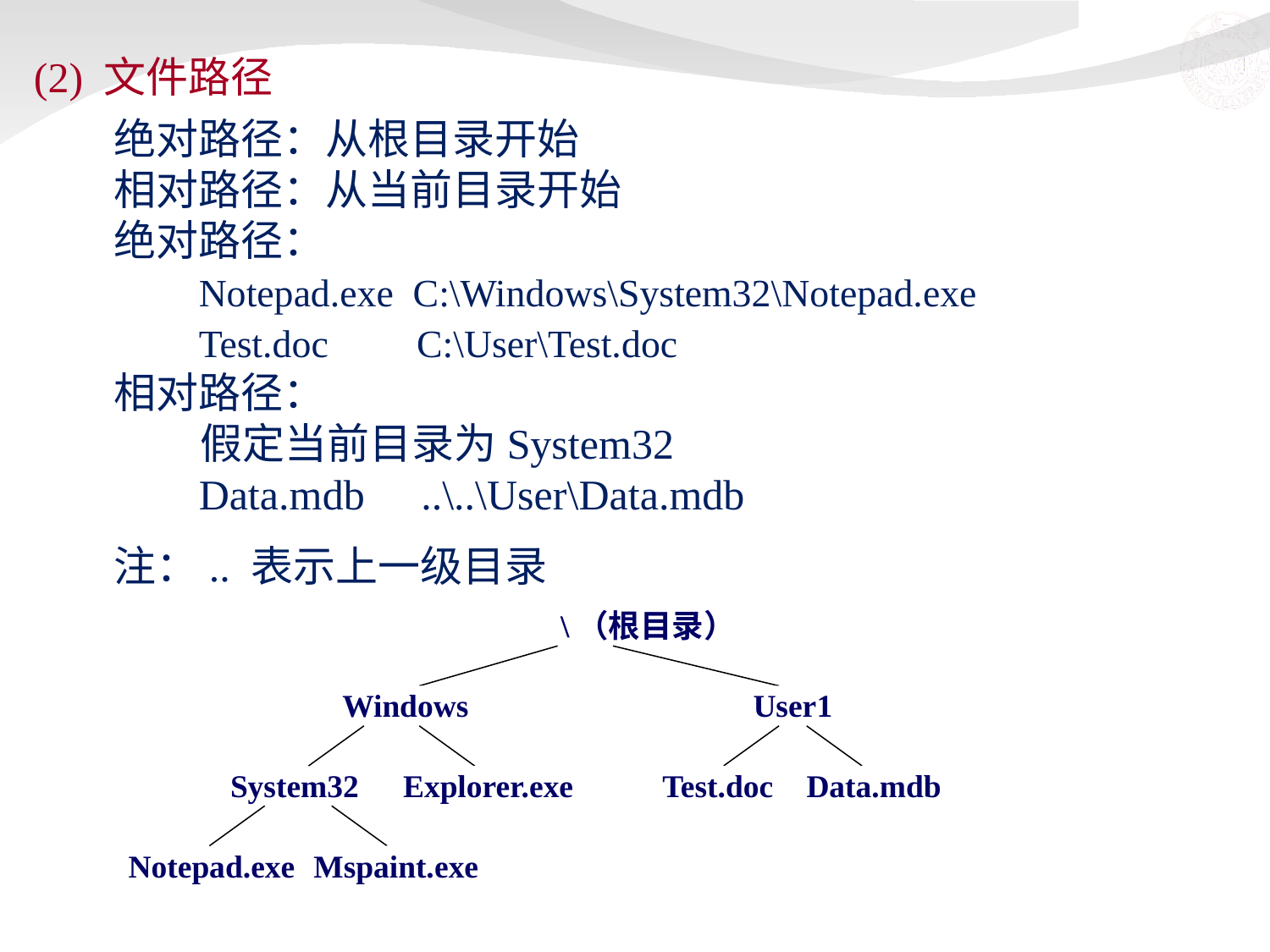

(2) 文件路径
绝对路径：从根目录开始
相对路径：从当前目录开始
绝对路径：
        Notepad.exe  C:\Windows\System32\Notepad.exe
        Test.doc	     C:\User\Test.doc
相对路径：
        假定当前目录为System32
        Data.mdb	     ..\..\User\Data.mdb
注：.. 表示上一级目录

\（根目录）

Windows
User1

System32
Explorer.exe
Test.doc
Data.mdb

Notepad.exe
Mspaint.exe